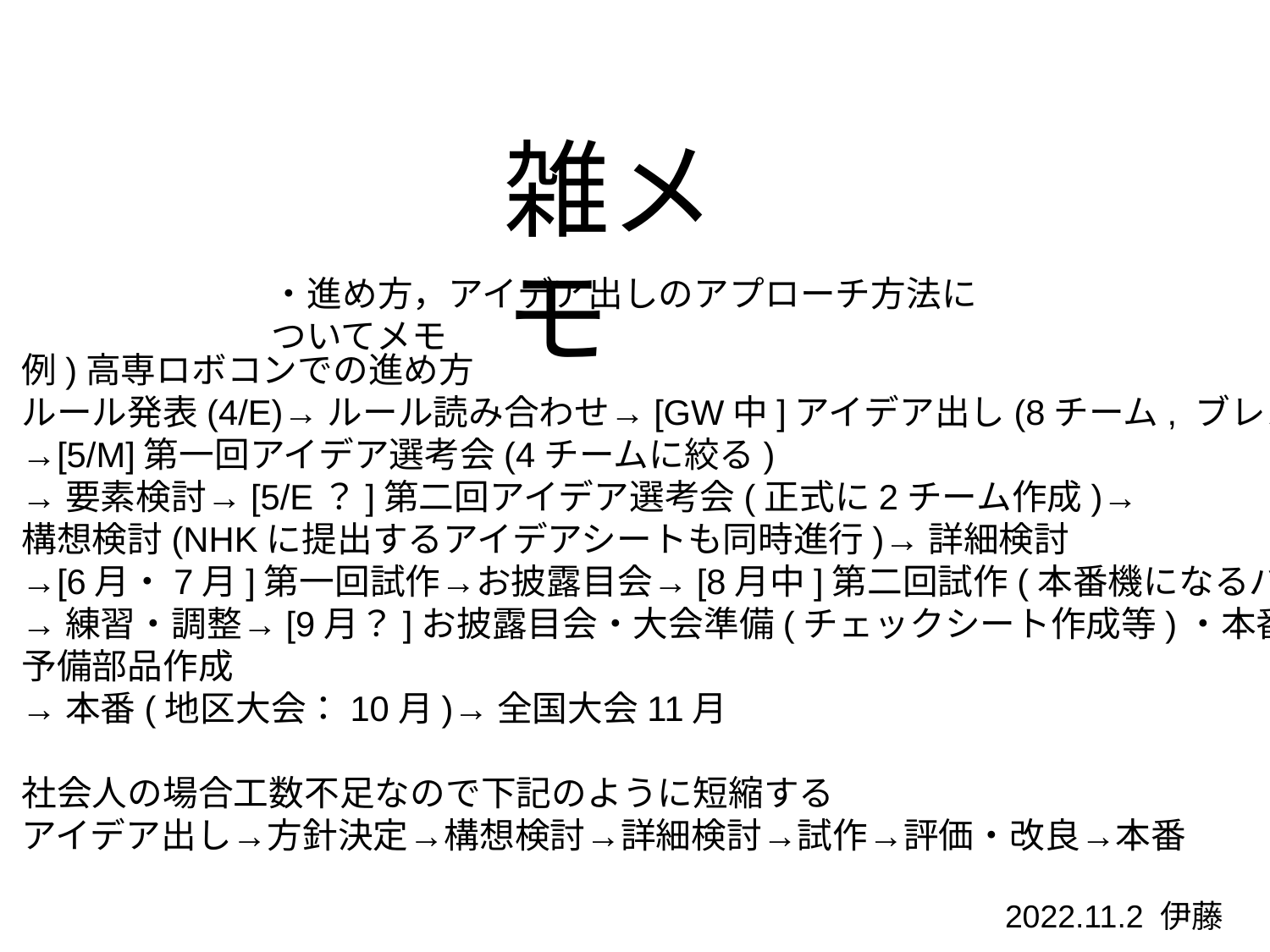

雑メモ
・進め方，アイデア出しのアプローチ方法についてメモ
例)高専ロボコンでの進め方
ルール発表(4/E)→ルール読み合わせ→[GW中]アイデア出し(8チーム, ブレスト)
→[5/M]第一回アイデア選考会(4チームに絞る)
→要素検討→[5/E？]第二回アイデア選考会(正式に2チーム作成)→
構想検討(NHKに提出するアイデアシートも同時進行)→詳細検討
→[6月・7月]第一回試作→お披露目会→[8月中]第二回試作(本番機になるパターン多し)
→練習・調整→[9月？]お披露目会・大会準備(チェックシート作成等)・本番想定の練習・予備部品作成
→本番(地区大会：10月)→全国大会11月

社会人の場合工数不足なので下記のように短縮する
アイデア出し→方針決定→構想検討→詳細検討→試作→評価・改良→本番

2022.11.2 伊藤